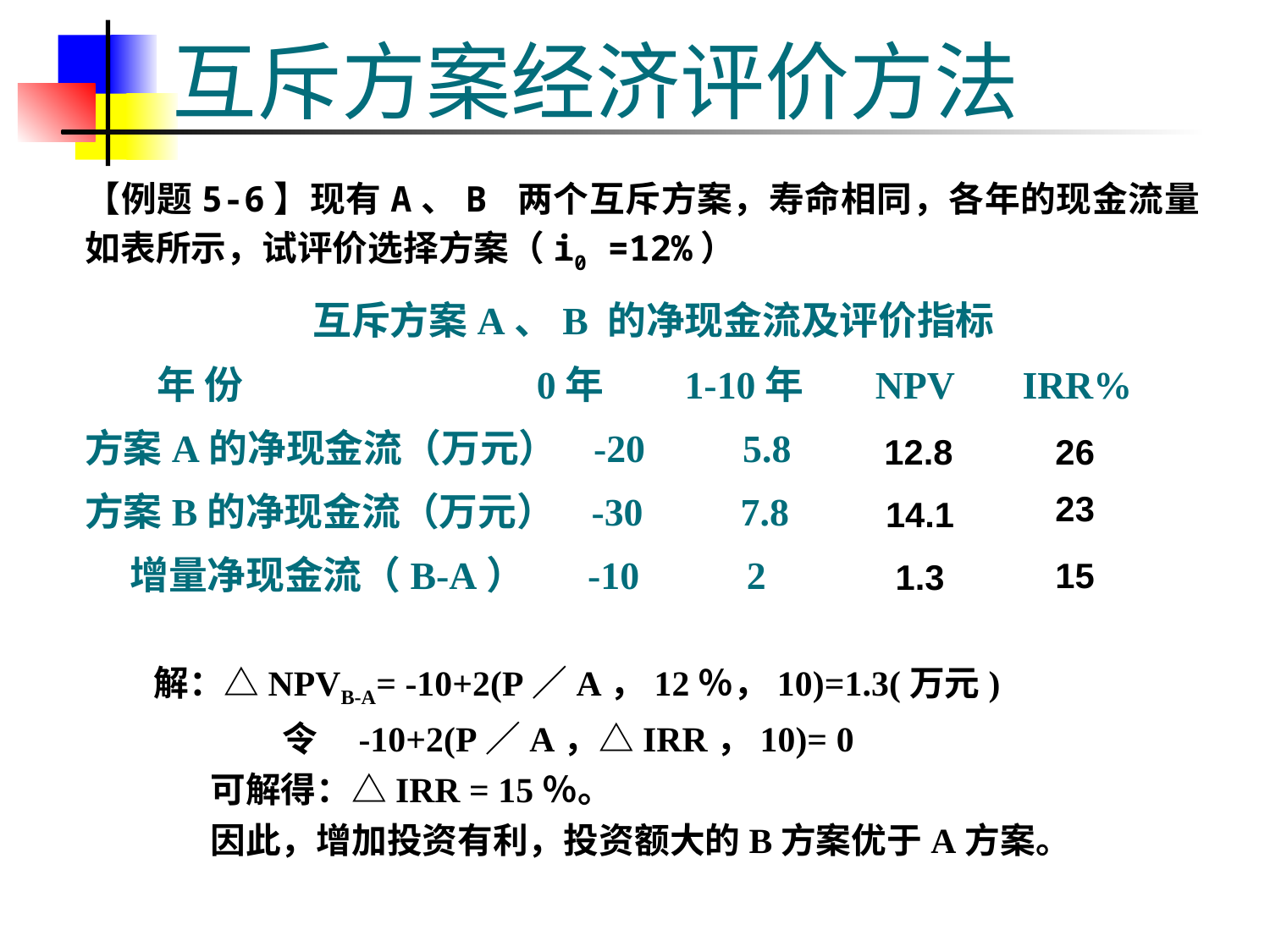

# 互斥方案经济评价方法
【例题5-6】现有A、B 两个互斥方案，寿命相同，各年的现金流量如表所示，试评价选择方案（i0 =12%）
互斥方案A、B 的净现金流及评价指标
       年 份                                0年        1-10年       NPV       IRR%
方案A的净现金流（万元）   -20          5.8
方案B的净现金流（万元）   -30          7.8
    增量净现金流（B-A）      -10           2
26
12.8
23
14.1
1.3
15
解：△NPVB-A= -10+2(P／A，12％，10)=1.3(万元)
               令    -10+2(P／A，△IRR，10)= 0
      可解得：△IRR = 15％。
      因此，增加投资有利，投资额大的B方案优于A方案。
40